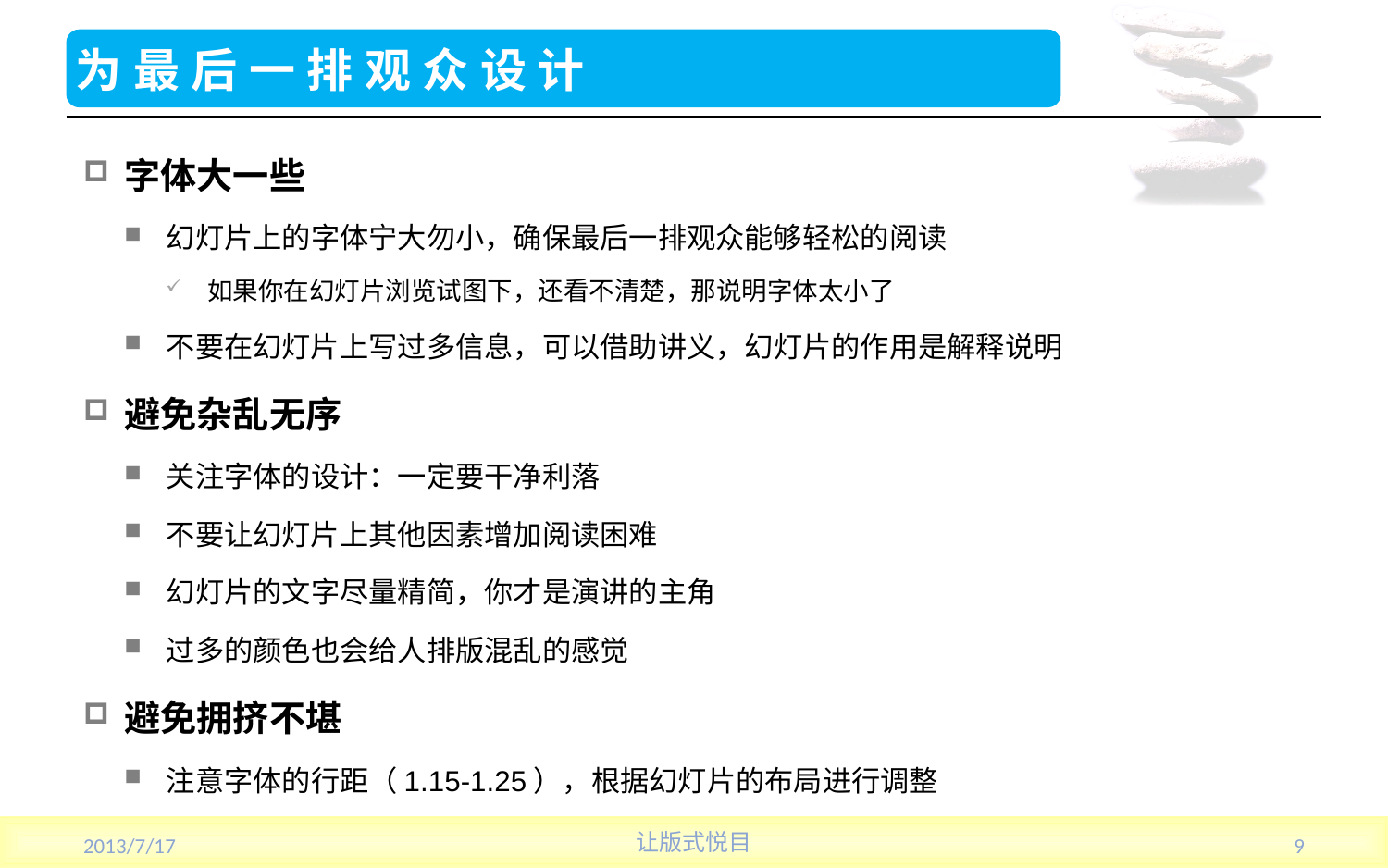

# 为最后一排观众设计
字体大一些
幻灯片上的字体宁大勿小，确保最后一排观众能够轻松的阅读
如果你在幻灯片浏览试图下，还看不清楚，那说明字体太小了
不要在幻灯片上写过多信息，可以借助讲义，幻灯片的作用是解释说明
避免杂乱无序
关注字体的设计：一定要干净利落
不要让幻灯片上其他因素增加阅读困难
幻灯片的文字尽量精简，你才是演讲的主角
过多的颜色也会给人排版混乱的感觉
避免拥挤不堪
注意字体的行距（1.15-1.25），根据幻灯片的布局进行调整
2013/7/17
让版式悦目
9